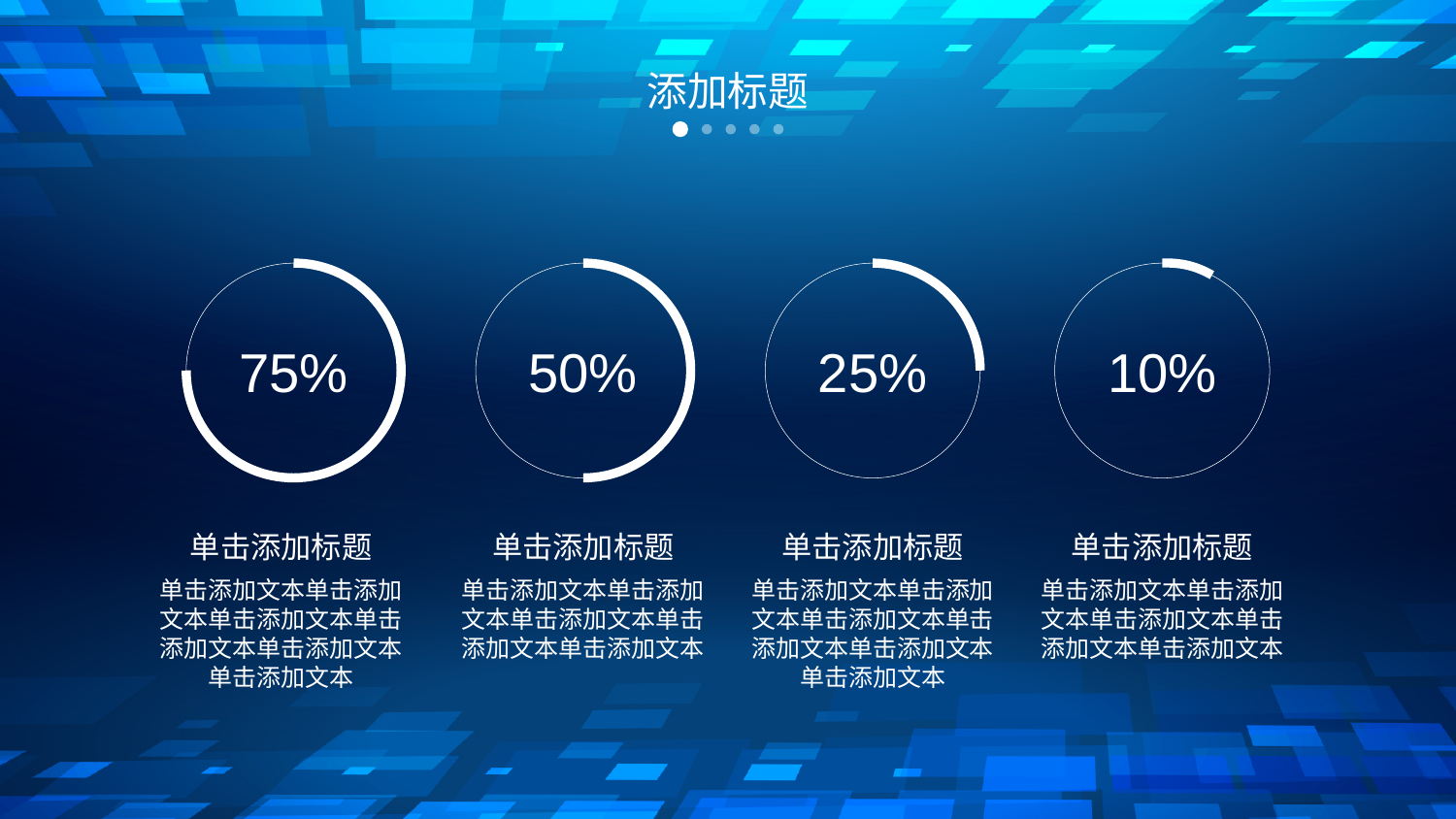

添加标题

75%
50%
25%
10%
单击添加标题

单击添加文本单击添加
文本单击添加文本单击
添加文本单击添加文本
单击添加标题

单击添加文本单击添加
文本单击添加文本单击
添加文本单击添加文本
单击添加标题

单击添加文本单击添加
文本单击添加文本单击
添加文本单击添加文本
单击添加文本
单击添加标题

单击添加文本单击添加
文本单击添加文本单击
添加文本单击添加文本
单击添加文本